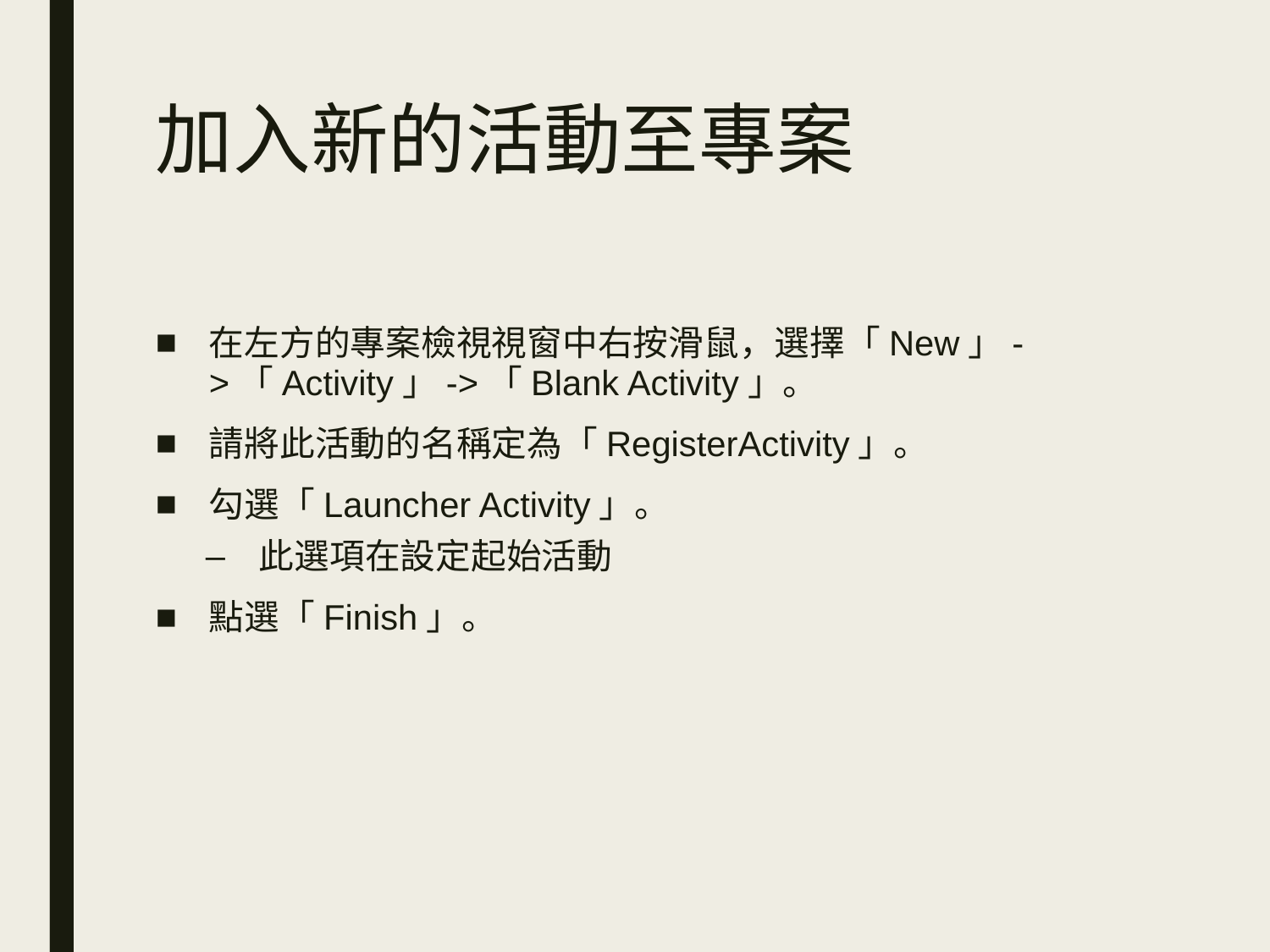

# 加入新的活動至專案
在左方的專案檢視視窗中右按滑鼠，選擇「New」->「Activity」->「Blank Activity」。
請將此活動的名稱定為「RegisterActivity」。
勾選「Launcher Activity」。
此選項在設定起始活動
點選「Finish」。